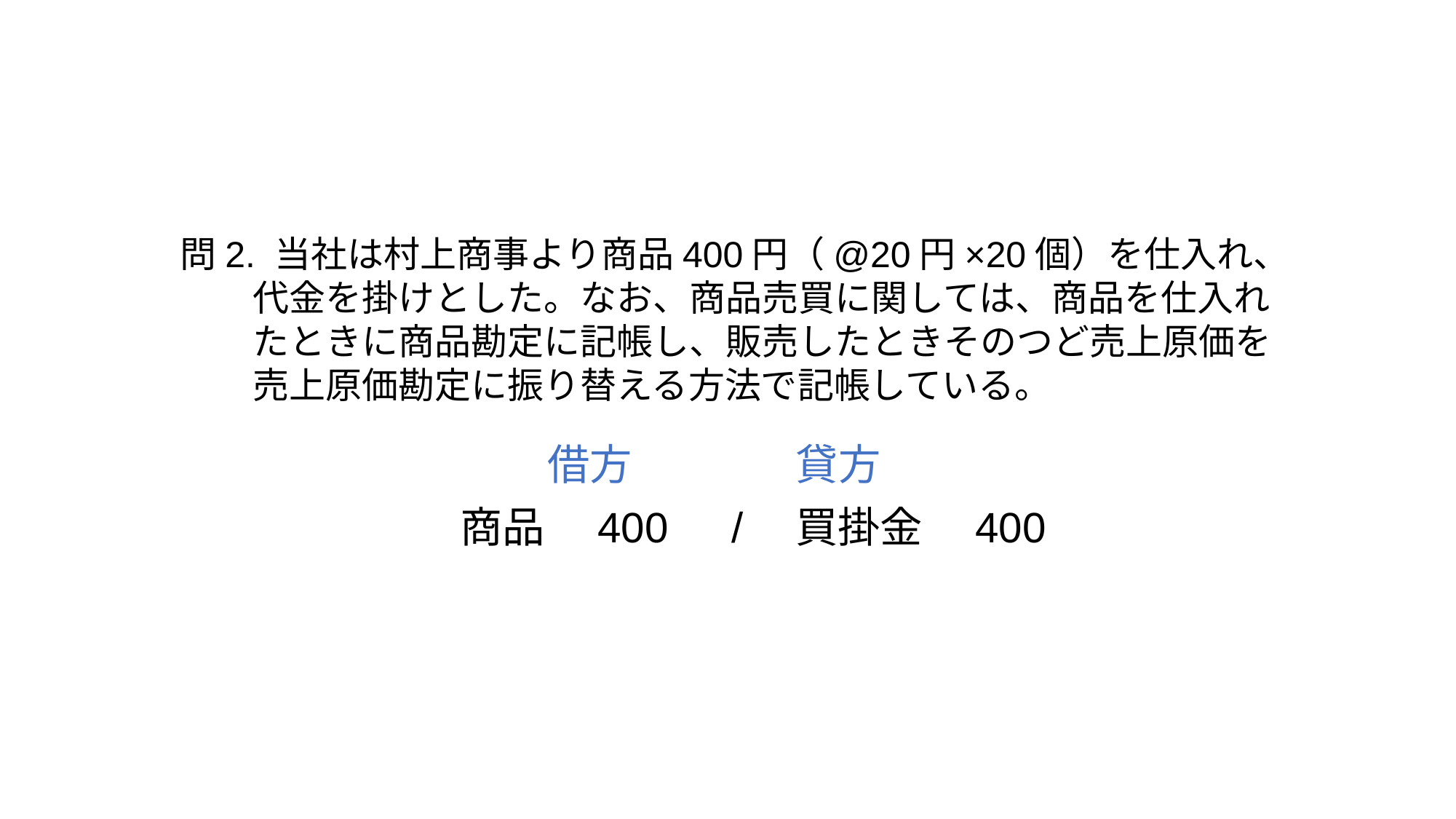

問2. 当社は村上商事より商品400円（@20円×20個）を仕入れ、
　　代金を掛けとした。なお、商品売買に関しては、商品を仕入れ
　　たときに商品勘定に記帳し、販売したときそのつど売上原価を
　　売上原価勘定に振り替える方法で記帳している。
借方
貸方
商品　400　/　買掛金　400